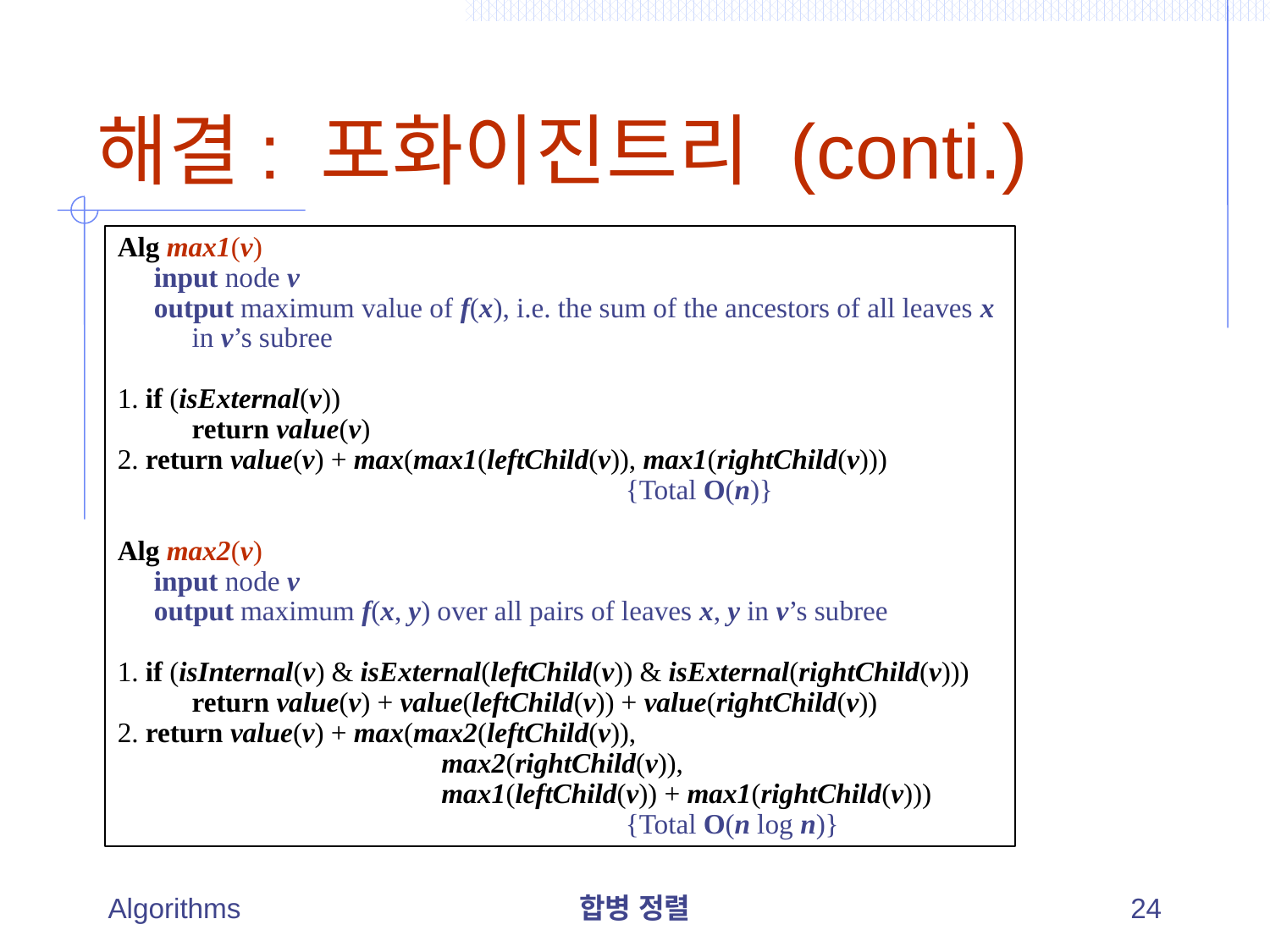

# 해결: 포화이진트리 (conti.)
Alg max1(v)
	input node v
	output maximum value of f(x), i.e. the sum of the ancestors of all leaves x 		in v’s subree

1. if (isExternal(v))
		return value(v)
2. return value(v) + max(max1(leftChild(v)), max1(rightChild(v)))
										{Total O(n)}

Alg max2(v)
	input node v
	output maximum f(x, y) over all pairs of leaves x, y in v’s subree

1. if (isInternal(v) & isExternal(leftChild(v)) & isExternal(rightChild(v)))
		return value(v) + value(leftChild(v)) + value(rightChild(v))
2. return value(v) + max(max2(leftChild(v)), 									max2(rightChild(v)),
							max1(leftChild(v)) + max1(rightChild(v)))
										{Total O(n log n)}
Algorithms
합병 정렬
24